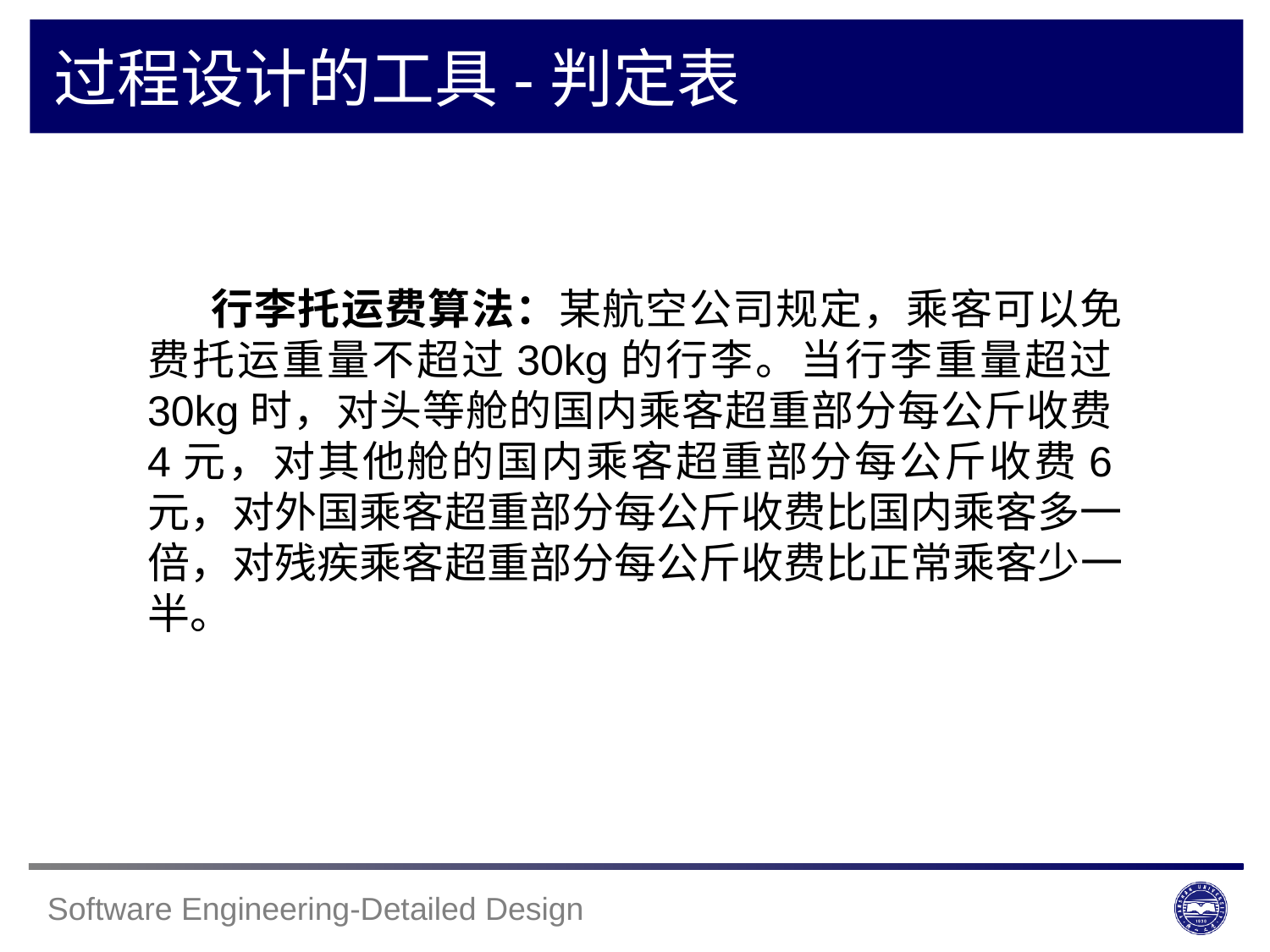

过程设计的工具-判定表
行李托运费算法：某航空公司规定，乘客可以免费托运重量不超过30kg的行李。当行李重量超过30kg时，对头等舱的国内乘客超重部分每公斤收费4元，对其他舱的国内乘客超重部分每公斤收费6元，对外国乘客超重部分每公斤收费比国内乘客多一倍，对残疾乘客超重部分每公斤收费比正常乘客少一半。